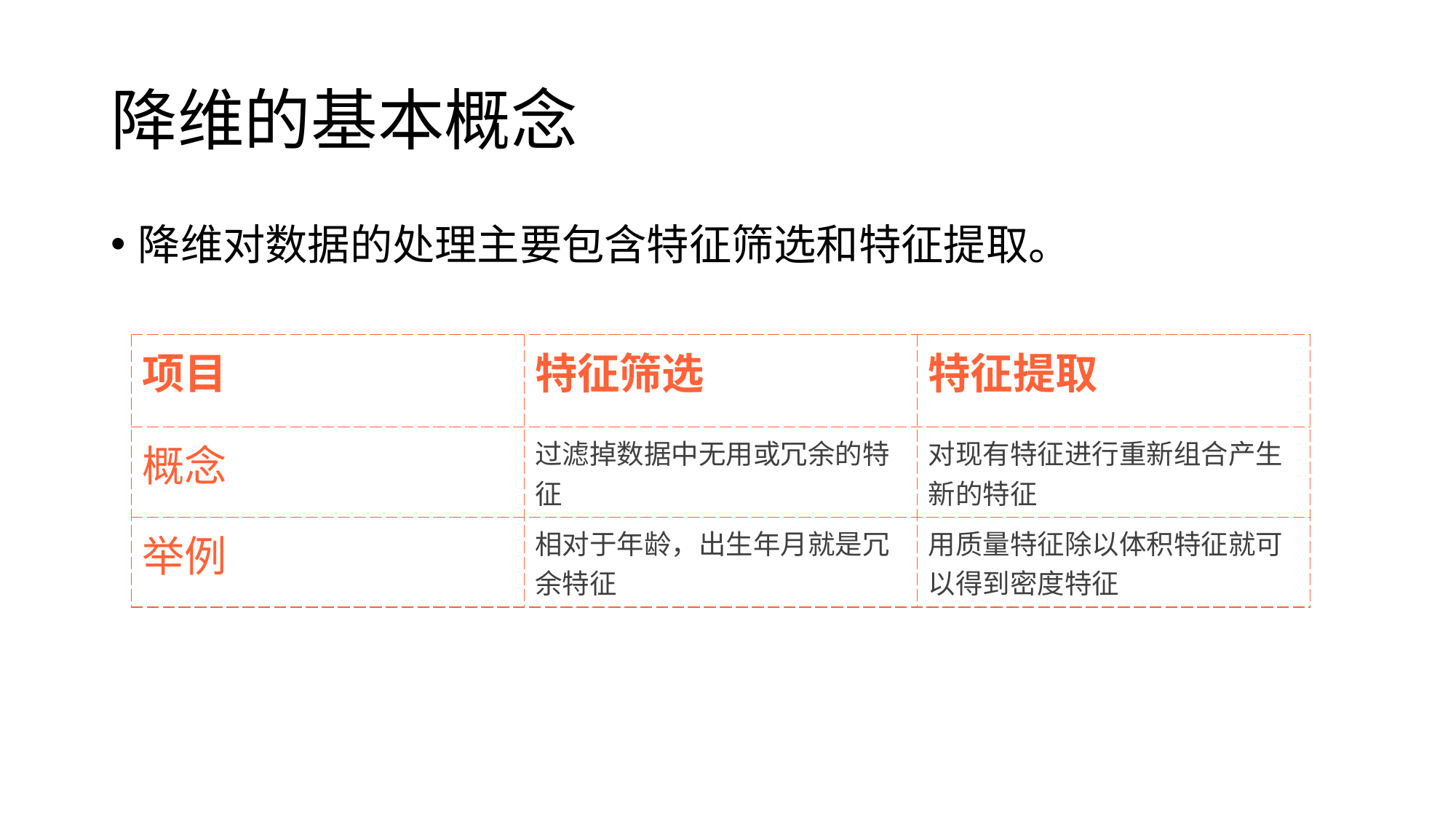

# 降维的基本概念
降维对数据的处理主要包含特征筛选和特征提取。

| 项目 | 特征筛选 | 特征提取 |
| --- | --- | --- |
| 概念 | 过滤掉数据中无用或冗余的特征 | 对现有特征进行重新组合产生新的特征 |
| 举例 | 相对于年龄，出生年月就是冗余特征 | 用质量特征除以体积特征就可以得到密度特征 |